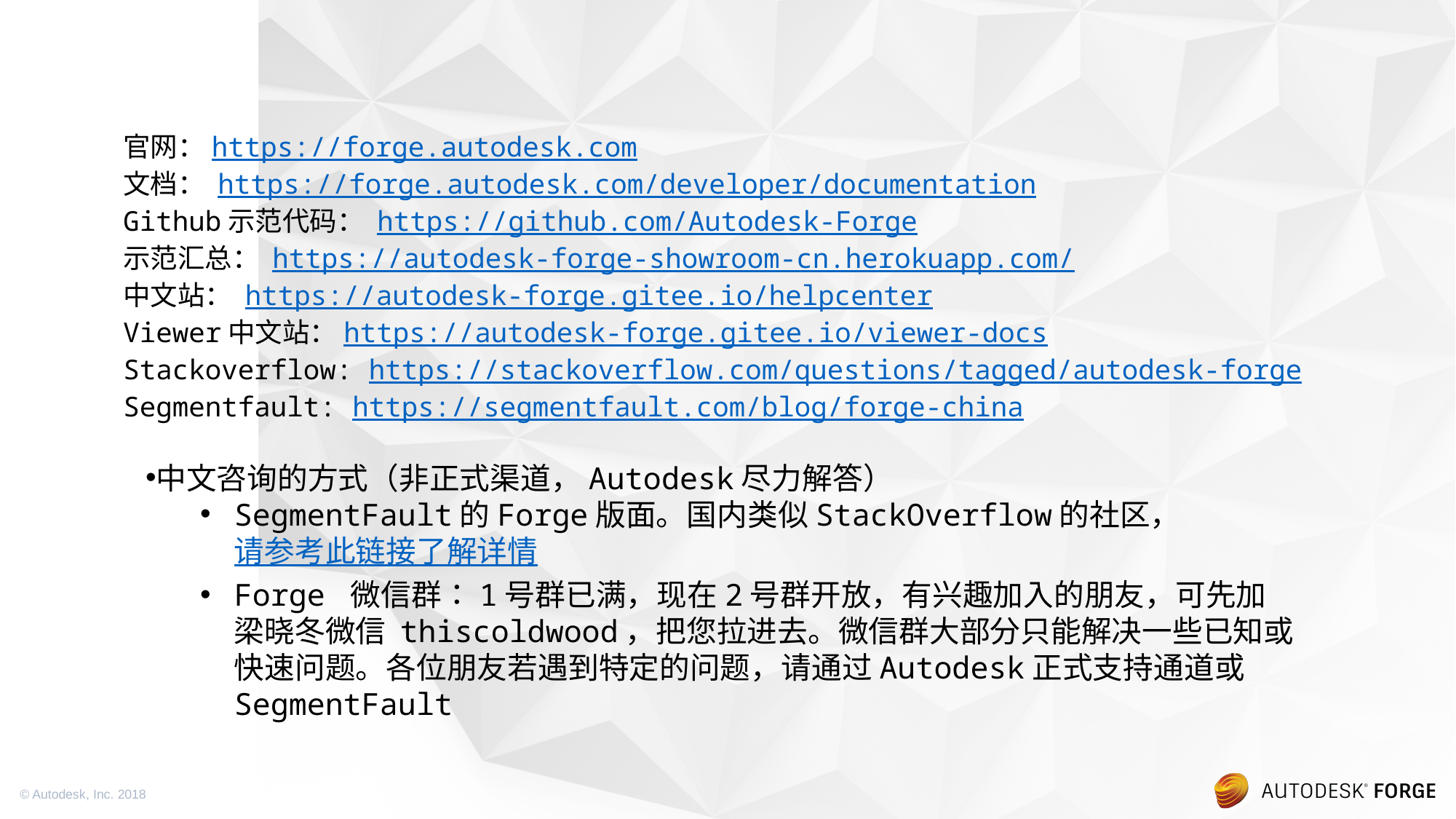

官网：https://forge.autodesk.com
文档： https://forge.autodesk.com/developer/documentation
Github示范代码： https://github.com/Autodesk-Forge
示范汇总： https://autodesk-forge-showroom-cn.herokuapp.com/
中文站： https://autodesk-forge.gitee.io/helpcenter
Viewer中文站：https://autodesk-forge.gitee.io/viewer-docs
Stackoverflow: https://stackoverflow.com/questions/tagged/autodesk-forge
Segmentfault: https://segmentfault.com/blog/forge-china

中文咨询的方式（非正式渠道，Autodesk尽力解答）
SegmentFault的Forge版面。国内类似StackOverflow的社区，请参考此链接了解详情
Forge 微信群：1号群已满，现在2号群开放，有兴趣加入的朋友，可先加梁晓冬微信 thiscoldwood，把您拉进去。微信群大部分只能解决一些已知或快速问题。各位朋友若遇到特定的问题，请通过Autodesk正式支持通道或SegmentFault